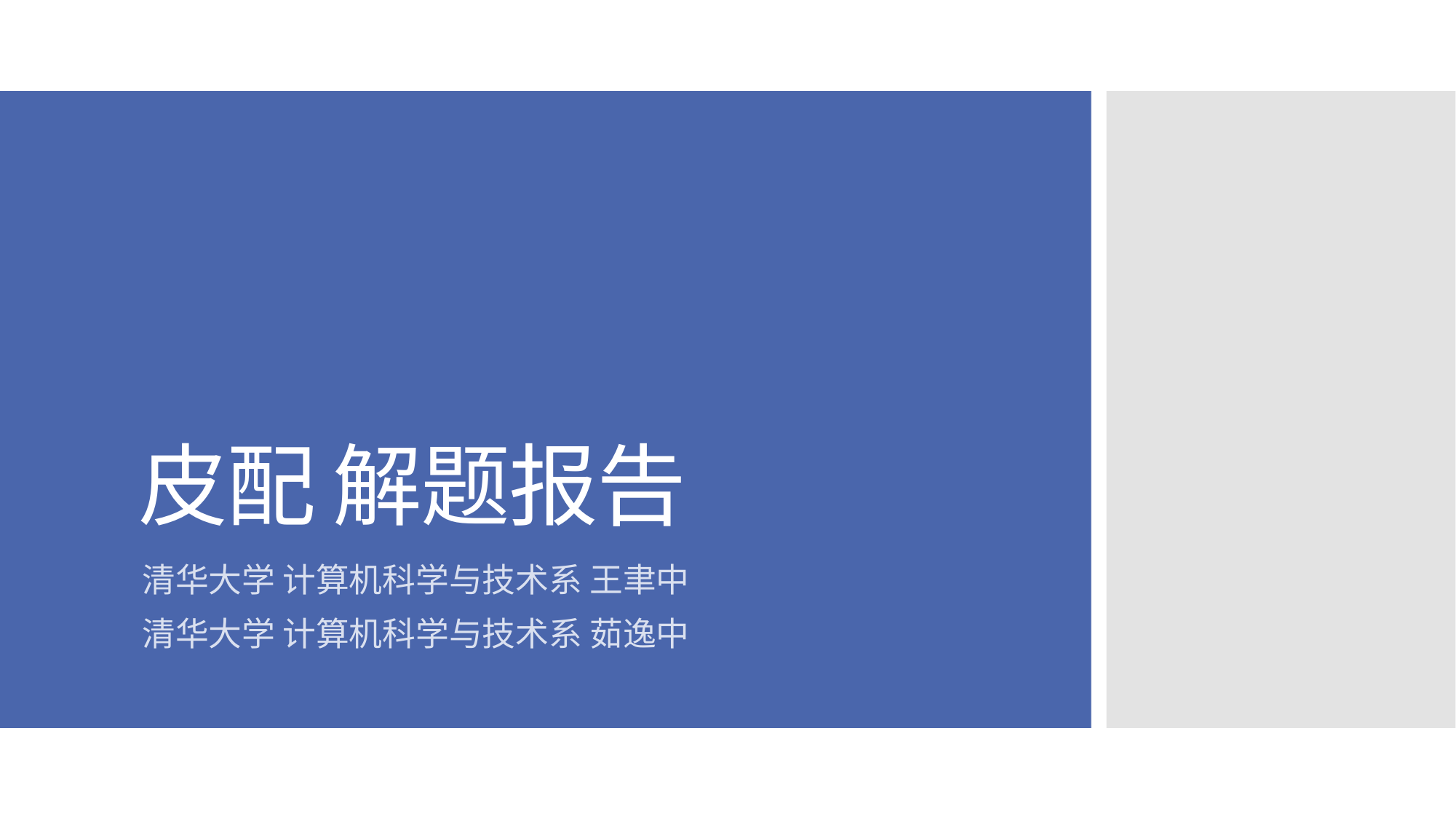

# 皮配 解题报告
清华大学 计算机科学与技术系 王聿中
清华大学 计算机科学与技术系 茹逸中